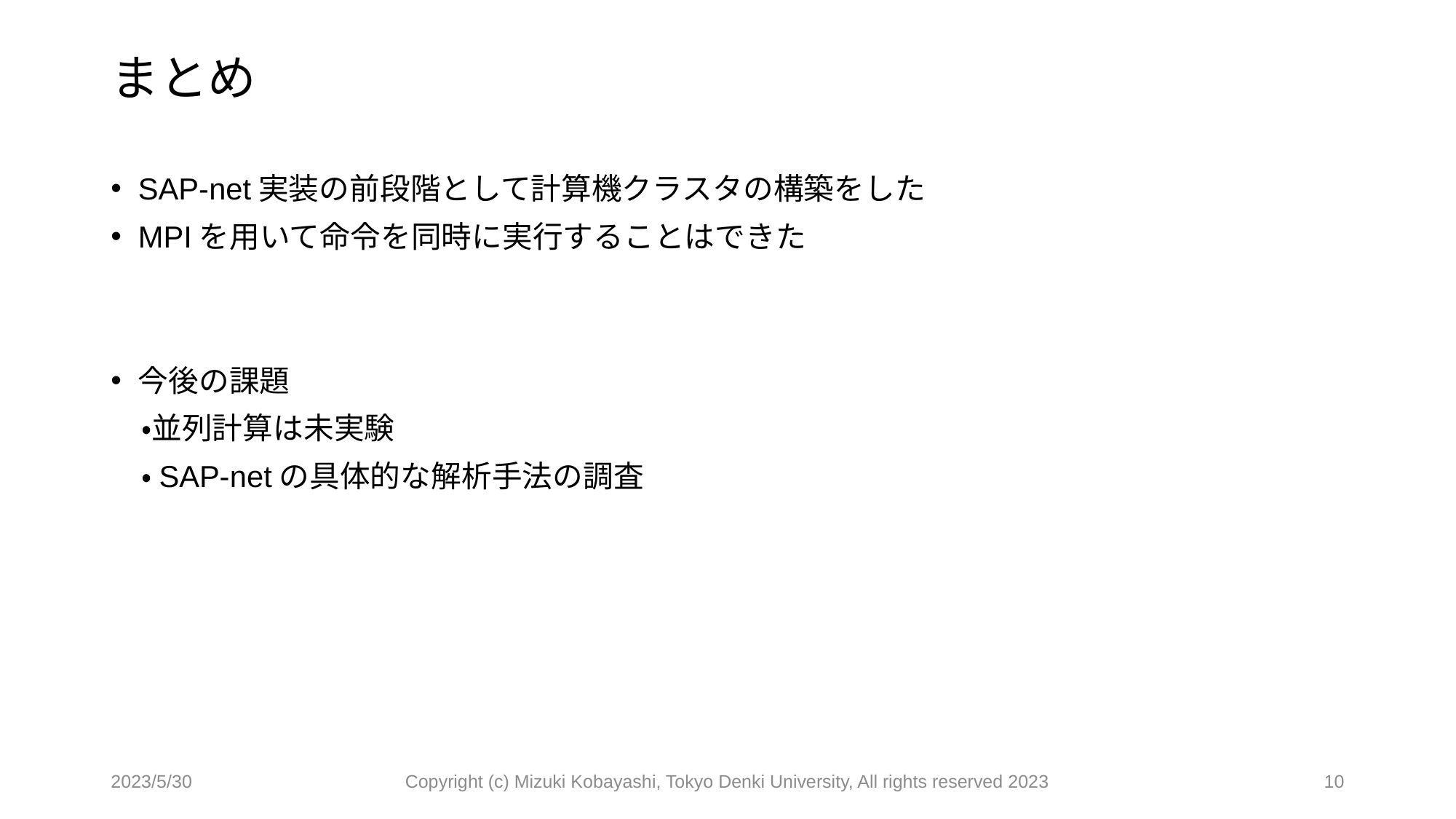

# まとめ

SAP-net実装の前段階として計算機クラスタの構築をした
MPIを用いて命令を同時に実行することはできた

今後の課題
　・並列計算は未実験
　・SAP-netの具体的な解析手法の調査

2023/5/30
10
Copyright (c) Mizuki Kobayashi, Tokyo Denki University, All rights reserved 2023